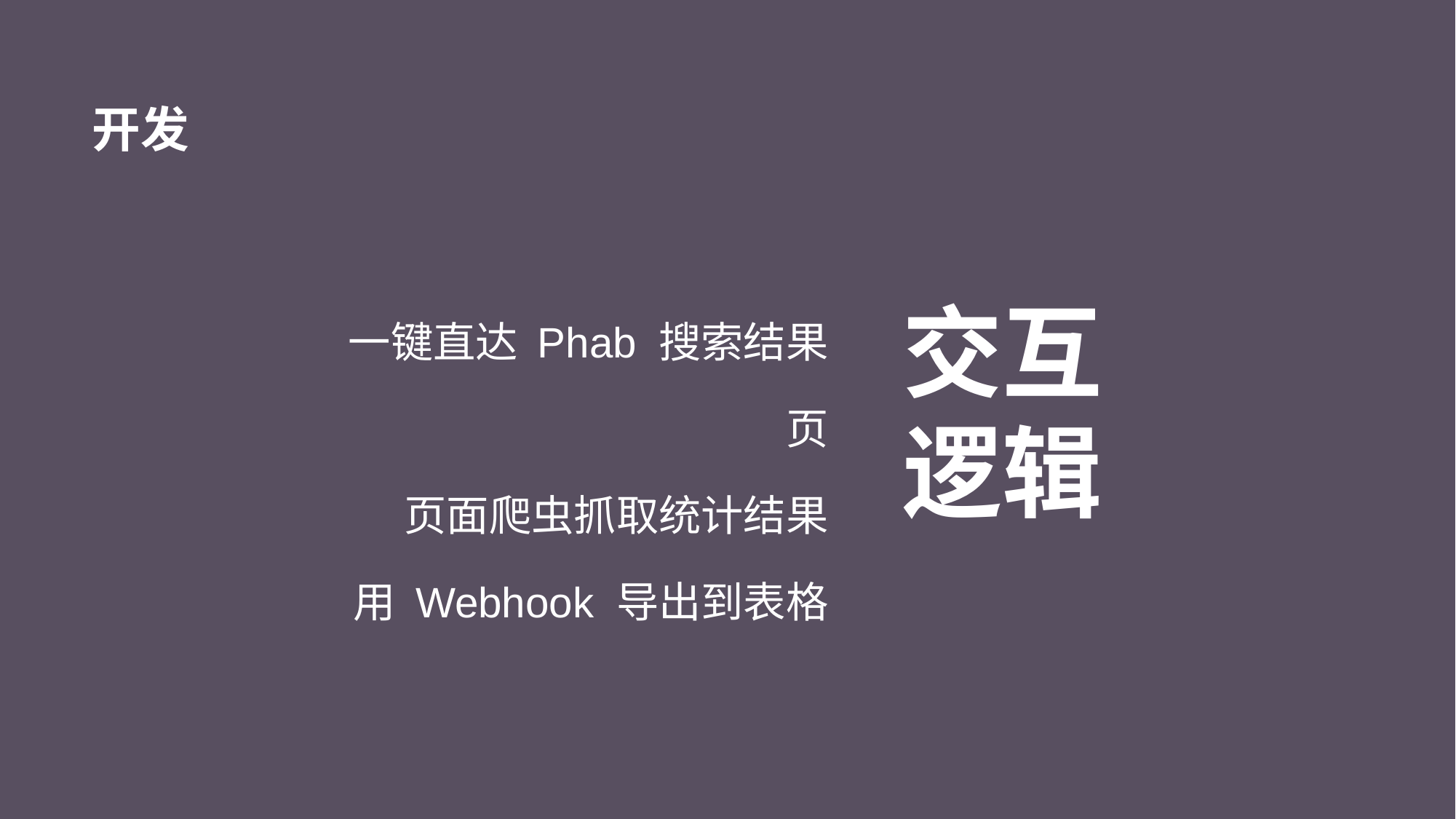

# 开发
一键直达 Phab 搜索结果页
页面爬虫抓取统计结果
用 Webhook 导出到表格
交互逻辑